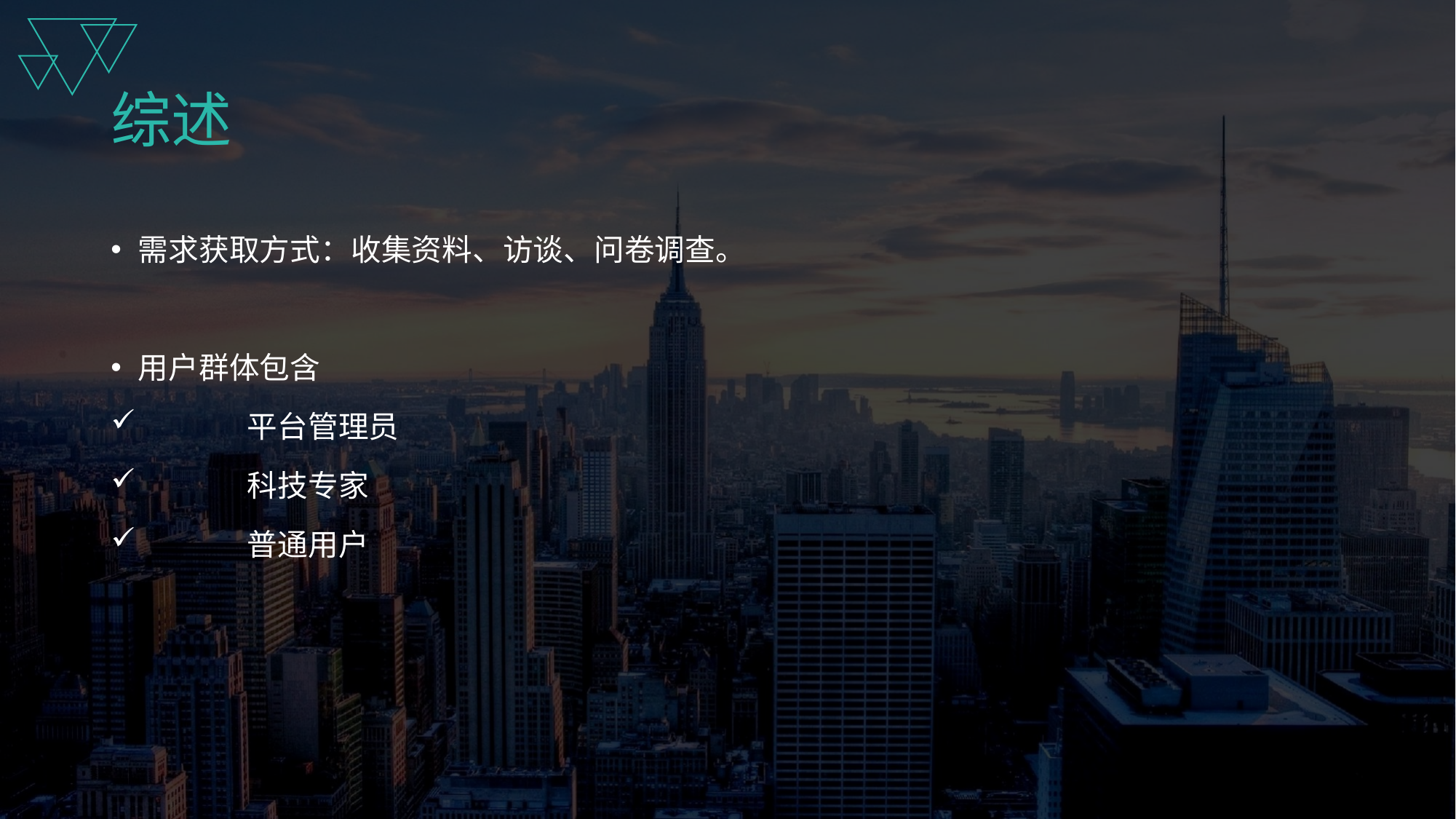

# 综述
需求获取方式：收集资料、访谈、问卷调查。

用户群体包含
	平台管理员
	科技专家
	普通用户